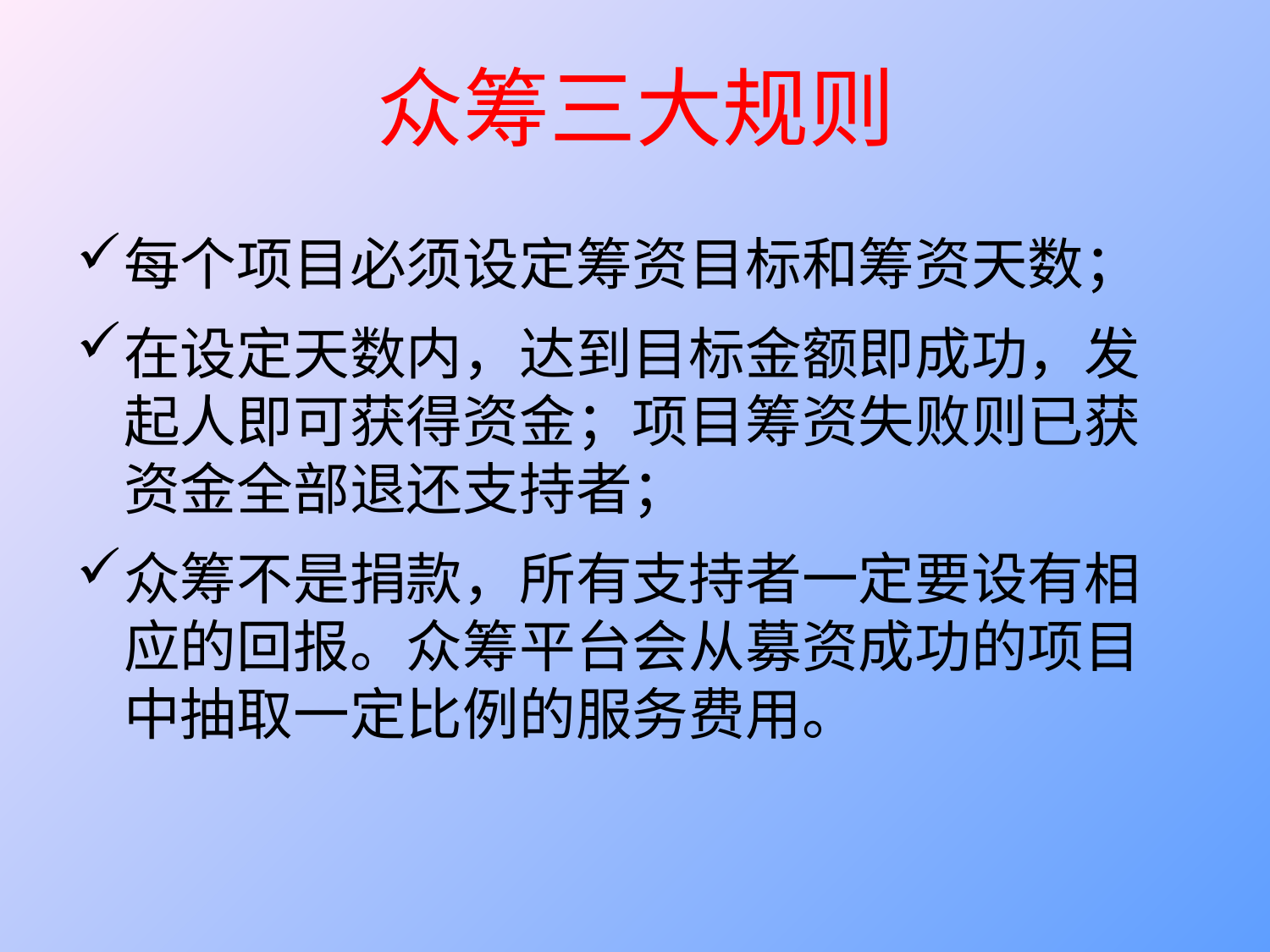

# 众筹三大规则
每个项目必须设定筹资目标和筹资天数；
在设定天数内，达到目标金额即成功，发起人即可获得资金；项目筹资失败则已获资金全部退还支持者；
众筹不是捐款，所有支持者一定要设有相应的回报。众筹平台会从募资成功的项目中抽取一定比例的服务费用。